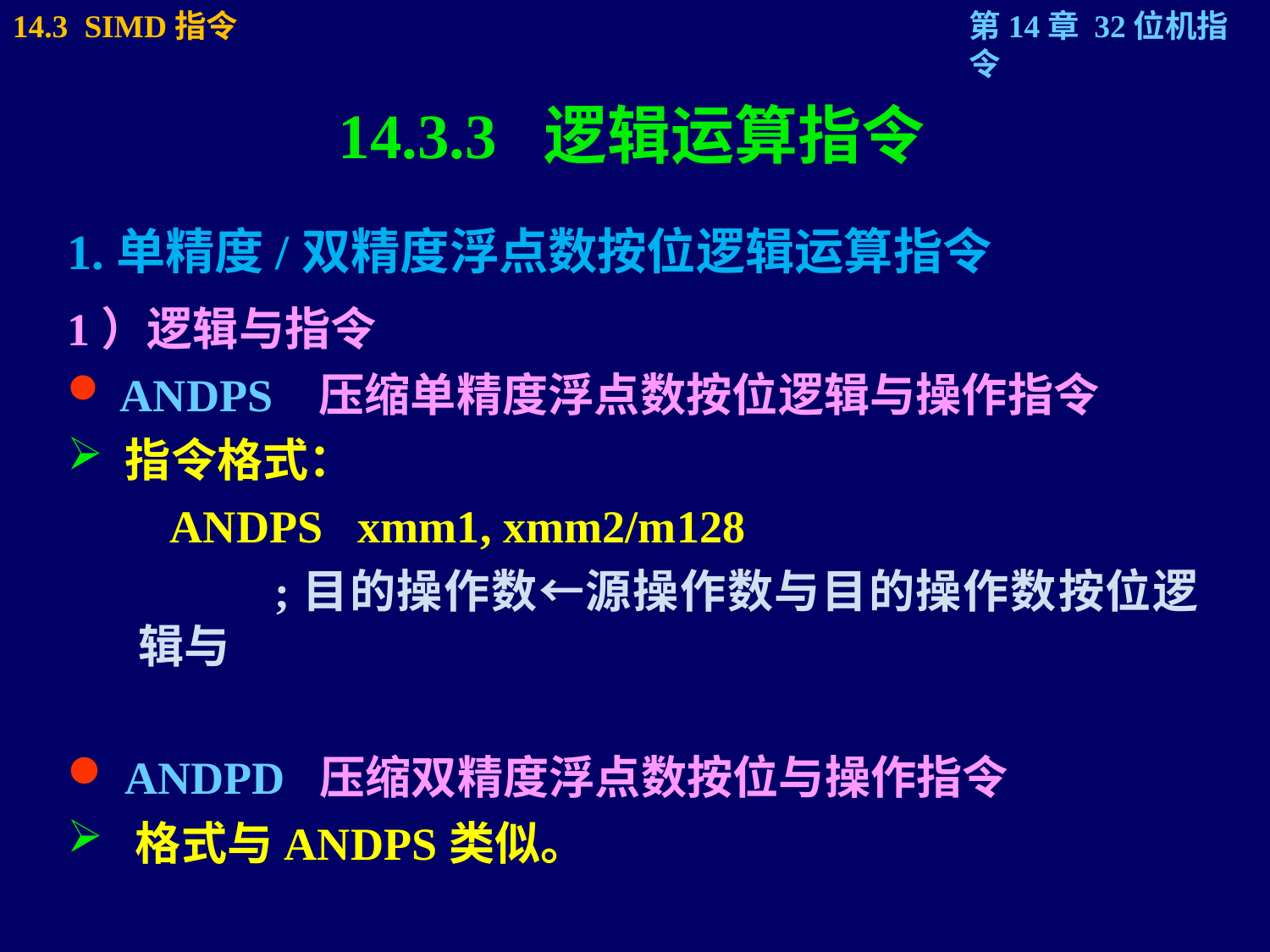

14.3.3  逻辑运算指令

1.单精度/双精度浮点数按位逻辑运算指令
1）逻辑与指令
 ANDPS   压缩单精度浮点数按位逻辑与操作指令
 指令格式：
         ANDPS   xmm1, xmm2/m128
       	;目的操作数←源操作数与目的操作数按位逻辑与

 ANDPD  压缩双精度浮点数按位与操作指令
  格式与ANDPS类似。